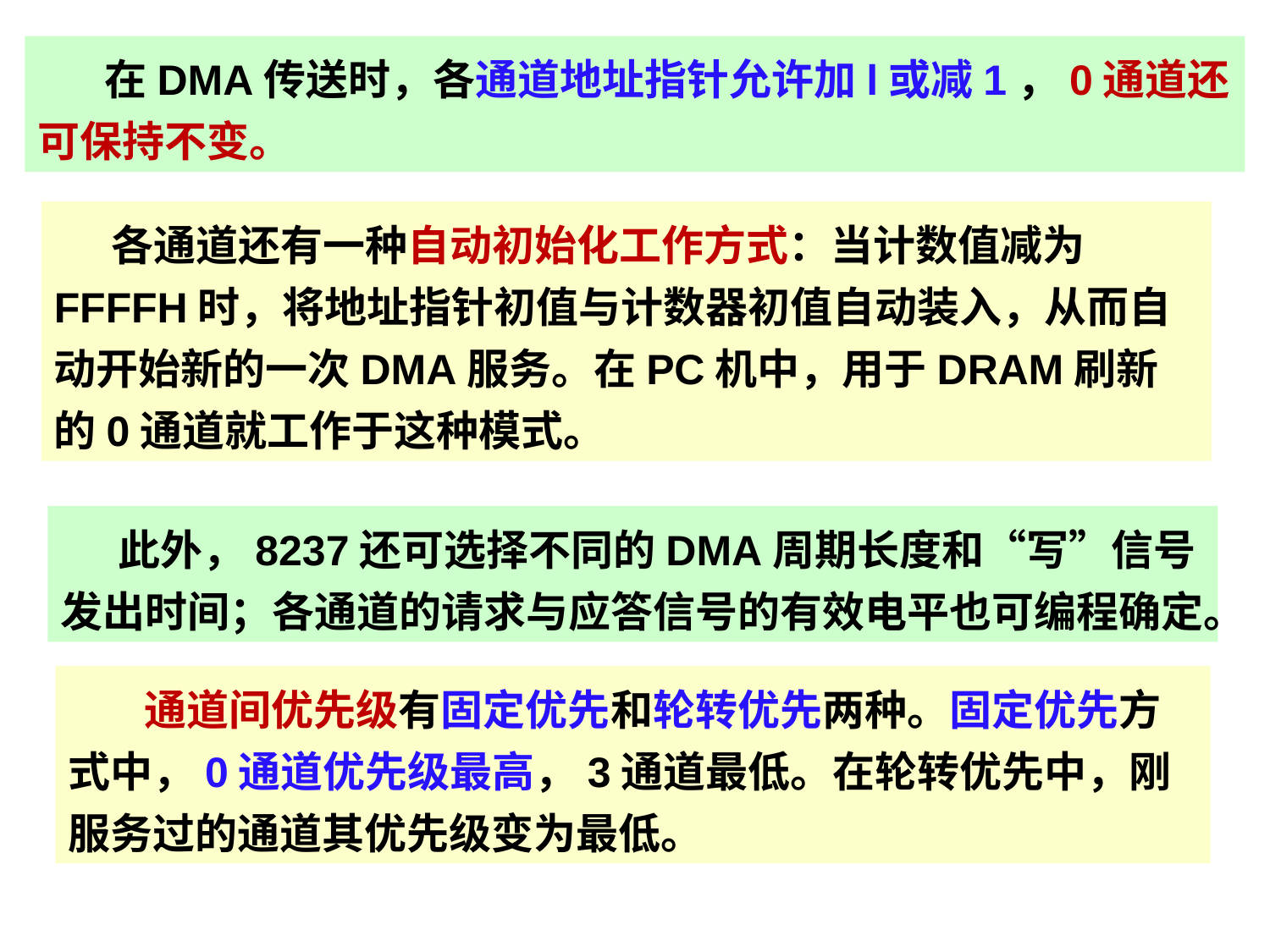

在DMA传送时，各通道地址指针允许加l或减1，0通道还可保持不变。
     各通道还有一种自动初始化工作方式：当计数值减为FFFFH时，将地址指针初值与计数器初值自动装入，从而自动开始新的一次DMA服务。在PC机中，用于DRAM刷新的0通道就工作于这种模式。
     此外，8237还可选择不同的DMA周期长度和“写”信号发出时间；各通道的请求与应答信号的有效电平也可编程确定。
       通道间优先级有固定优先和轮转优先两种。固定优先方式中，0通道优先级最高，3通道最低。在轮转优先中，刚服务过的通道其优先级变为最低。
122